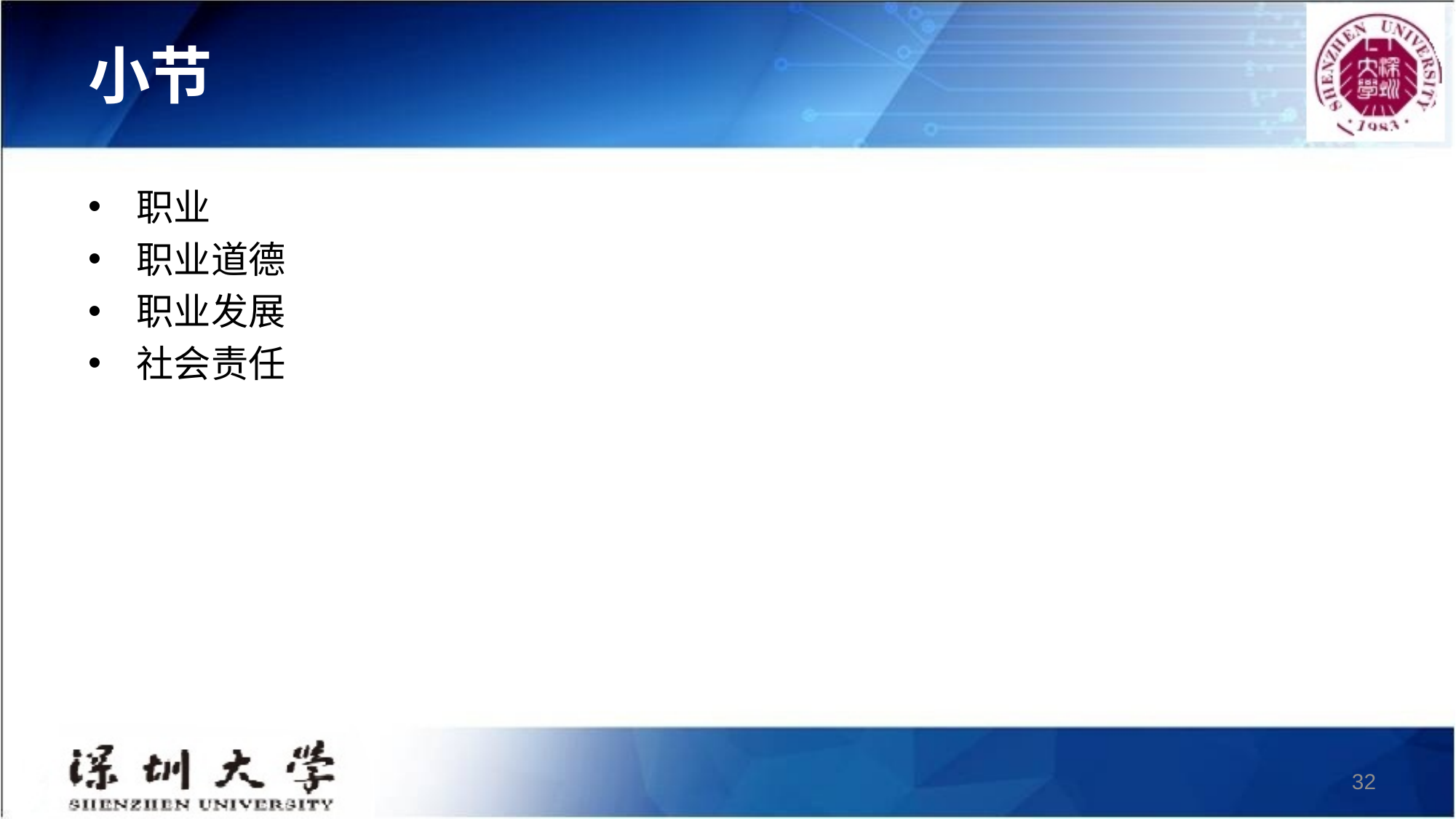

# 小节
职业
职业道德
职业发展
社会责任
32